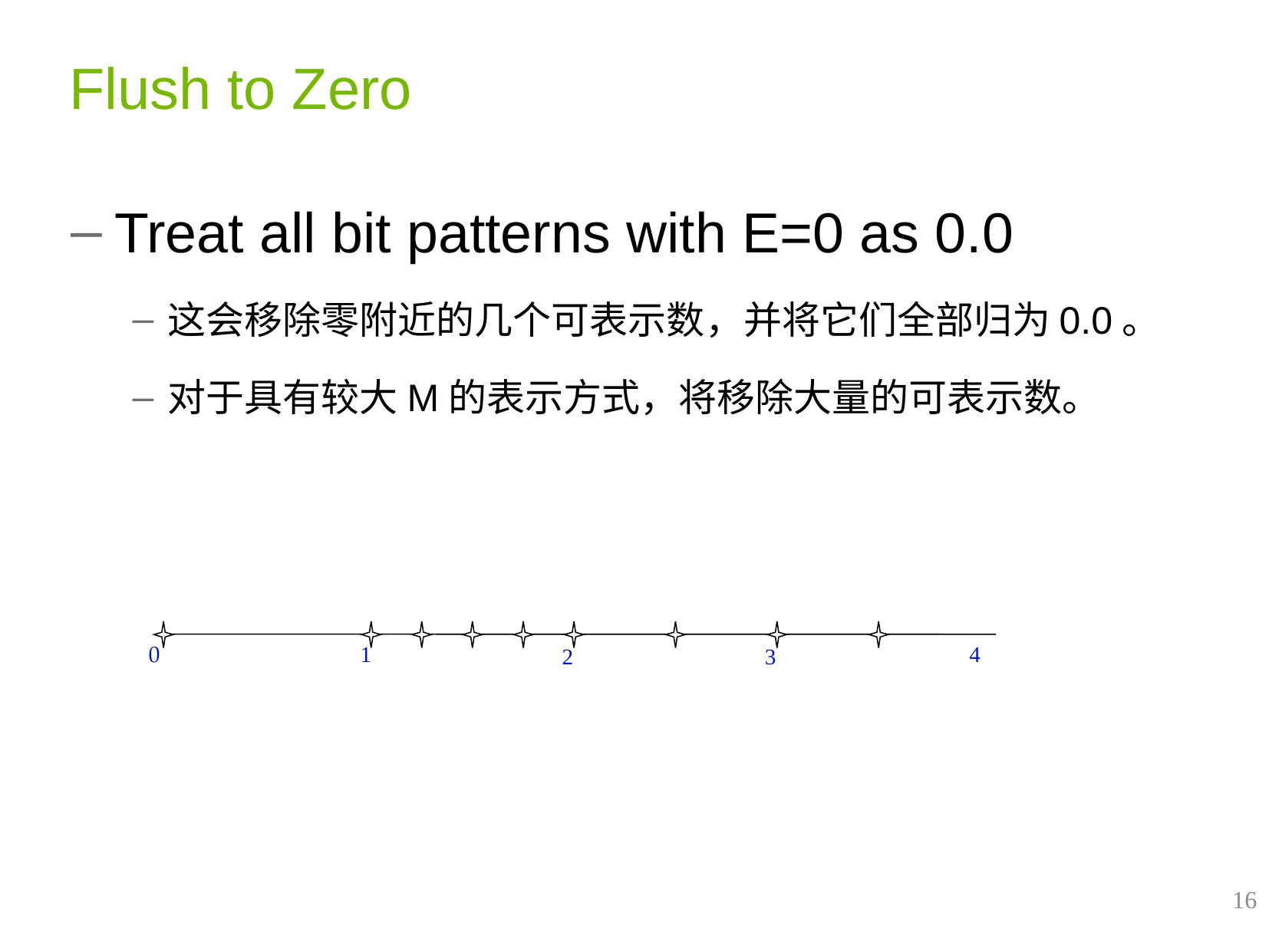

# Flush to Zero
Treat all bit patterns with E=0 as 0.0
这会移除零附近的几个可表示数，并将它们全部归为0.0。
对于具有较大M的表示方式，将移除大量的可表示数。

0

1
4
2
3
16